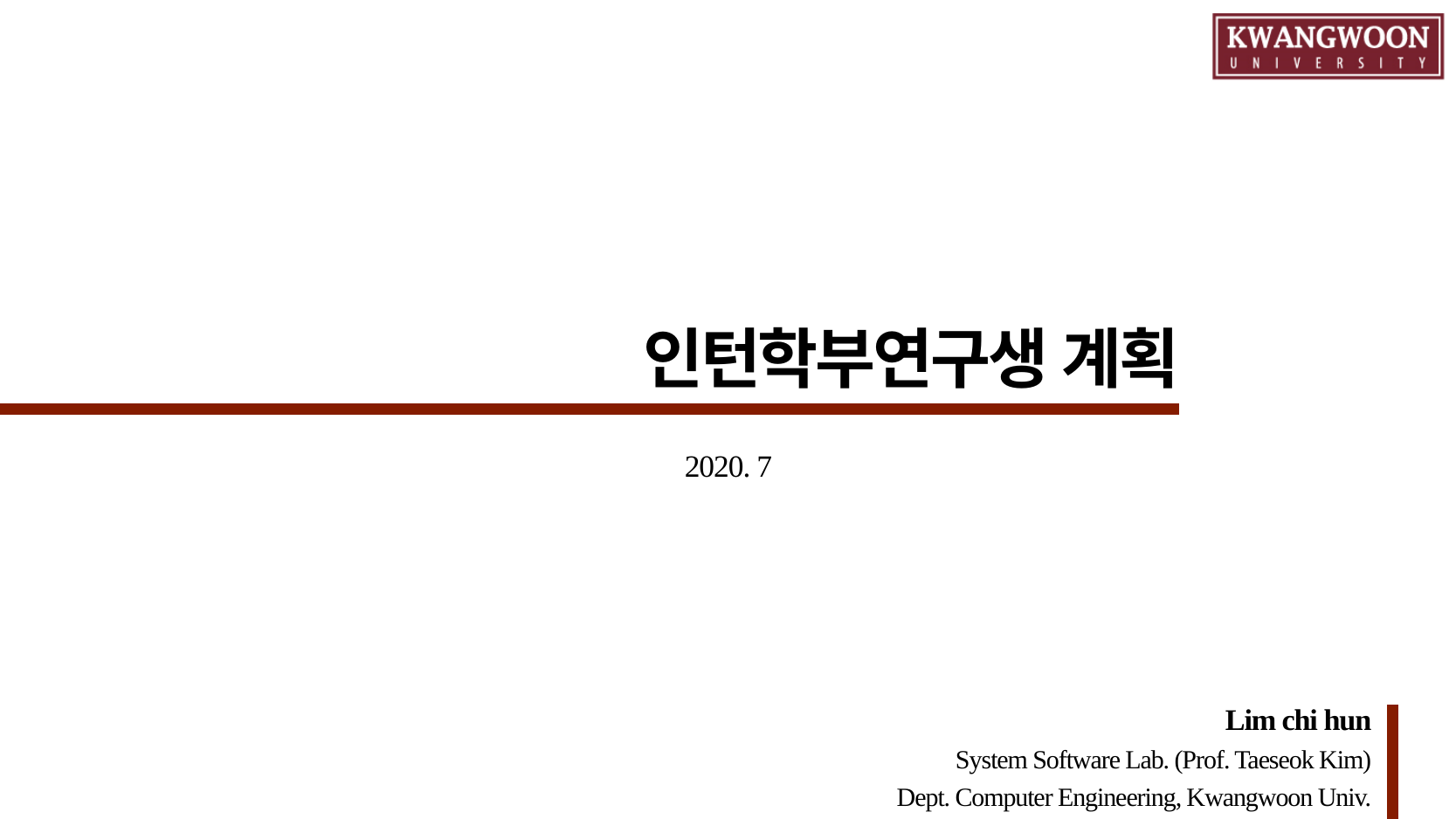

# 인턴학부연구생 계획
2020. 7
Lim chi hun
System Software Lab. (Prof. Taeseok Kim)
Dept. Computer Engineering, Kwangwoon Univ.